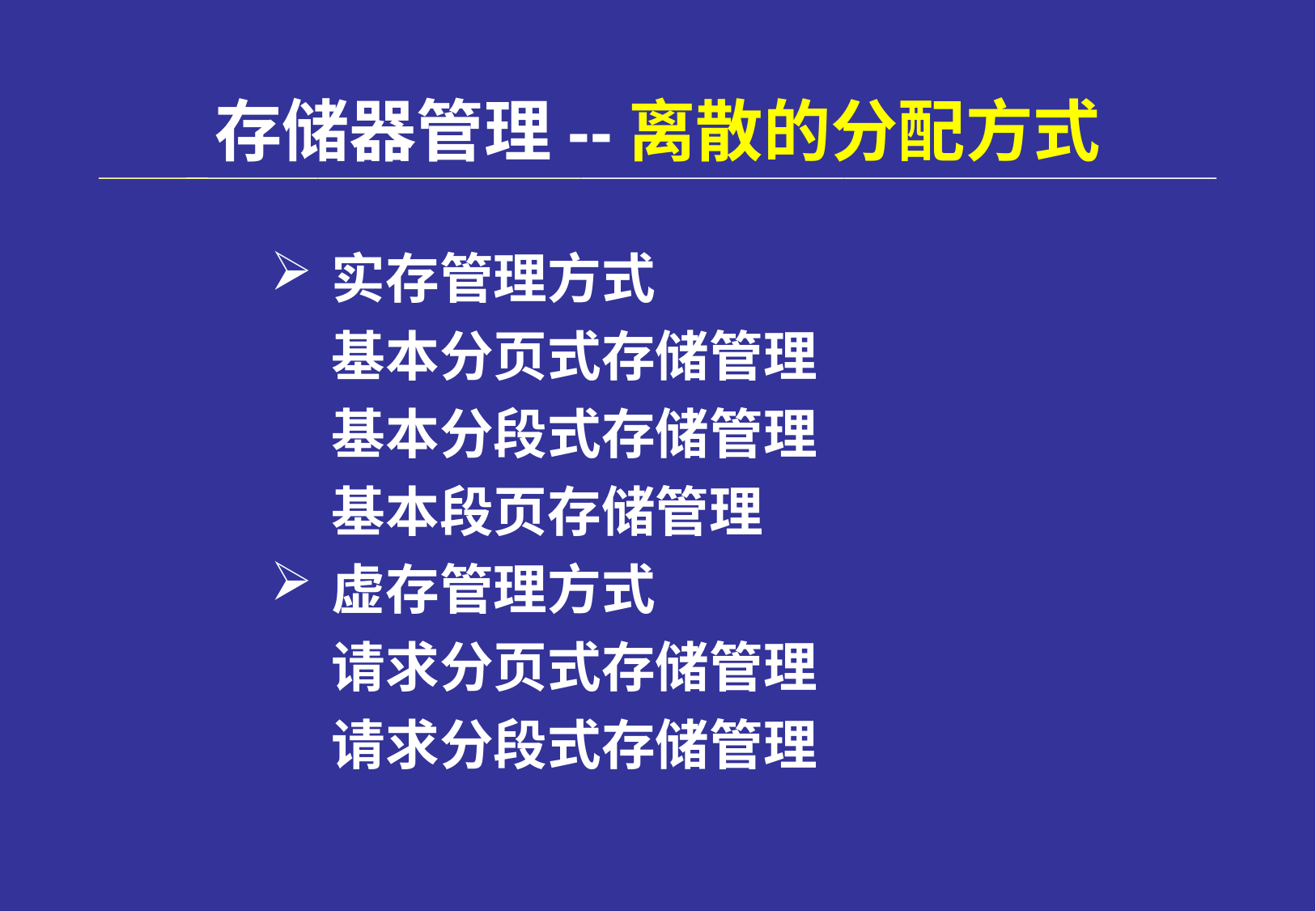

存储器管理--离散的分配方式

实存管理方式
基本分页式存储管理
基本分段式存储管理
基本段页存储管理
虚存管理方式
请求分页式存储管理
请求分段式存储管理